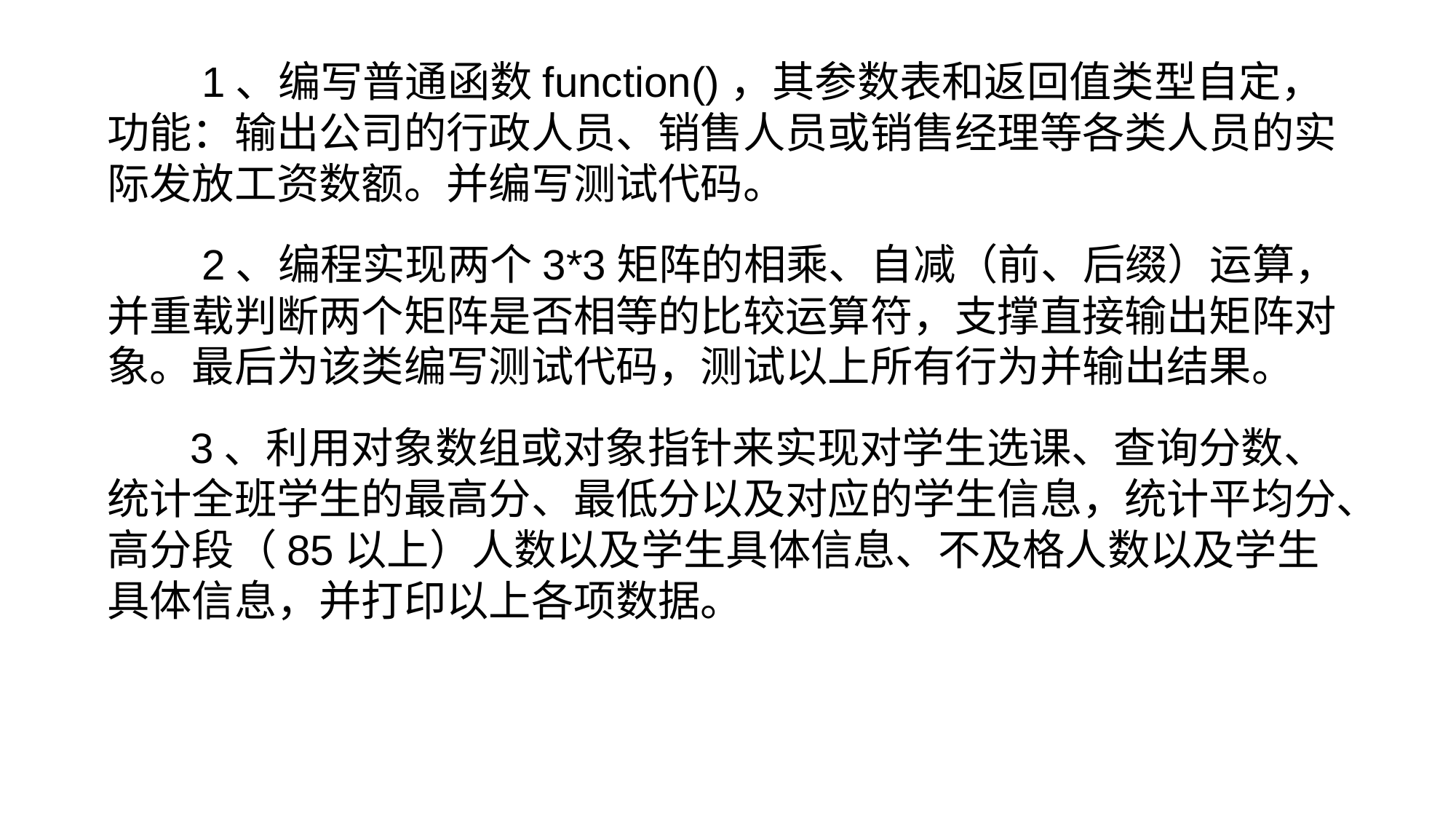

1、编写普通函数function()，其参数表和返回值类型自定，功能：输出公司的行政人员、销售人员或销售经理等各类人员的实际发放工资数额。并编写测试代码。
        2、编程实现两个3*3矩阵的相乘、自减（前、后缀）运算，并重载判断两个矩阵是否相等的比较运算符，支撑直接输出矩阵对象。最后为该类编写测试代码，测试以上所有行为并输出结果。
       3、利用对象数组或对象指针来实现对学生选课、查询分数、统计全班学生的最高分、最低分以及对应的学生信息，统计平均分、高分段（85以上）人数以及学生具体信息、不及格人数以及学生具体信息，并打印以上各项数据。